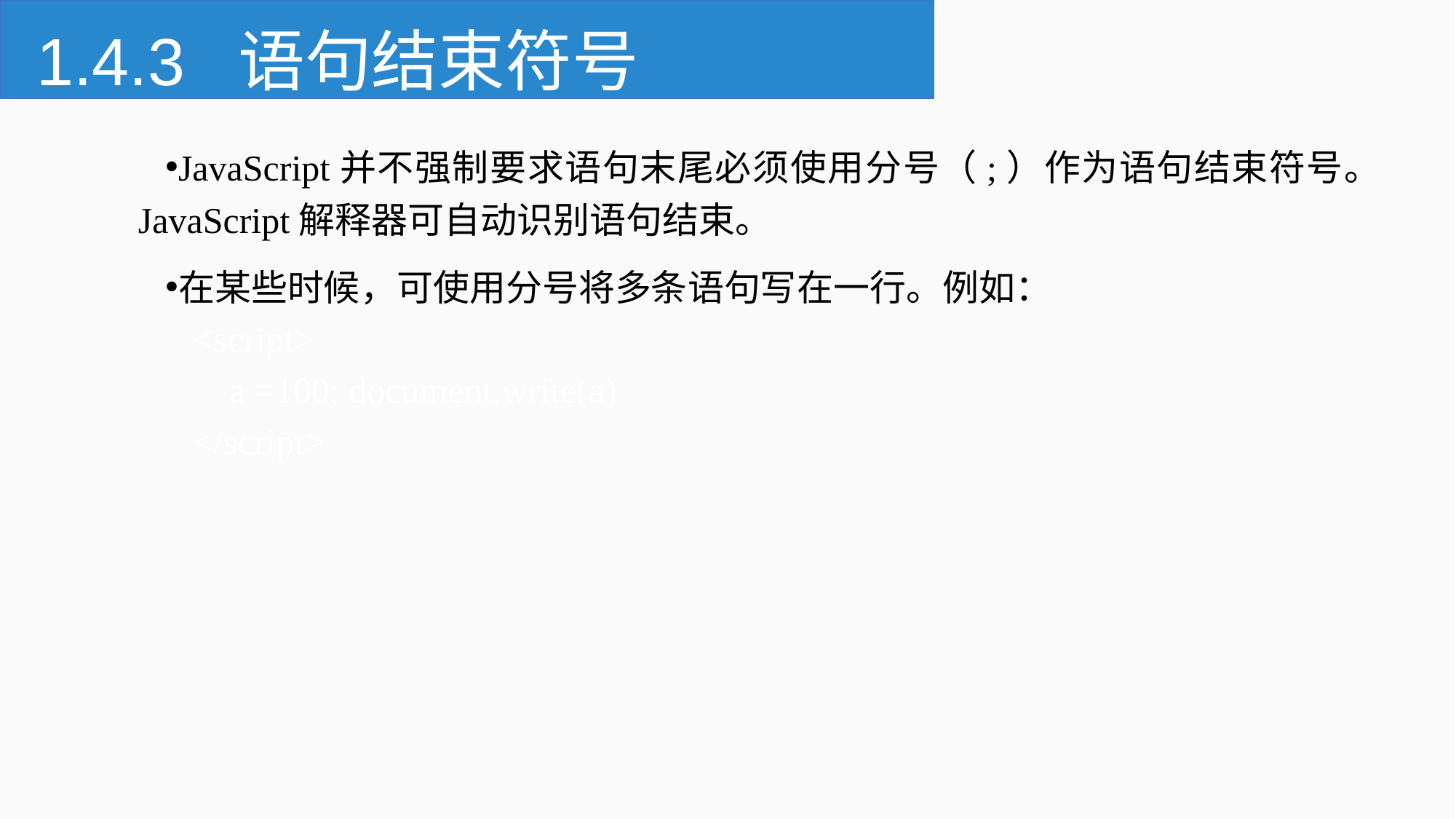

# 1.4.3  语句结束符号
JavaScript并不强制要求语句末尾必须使用分号（;）作为语句结束符号。JavaScript解释器可自动识别语句结束。
在某些时候，可使用分号将多条语句写在一行。例如：
<script>
    a =100; document.write(a)
</script>